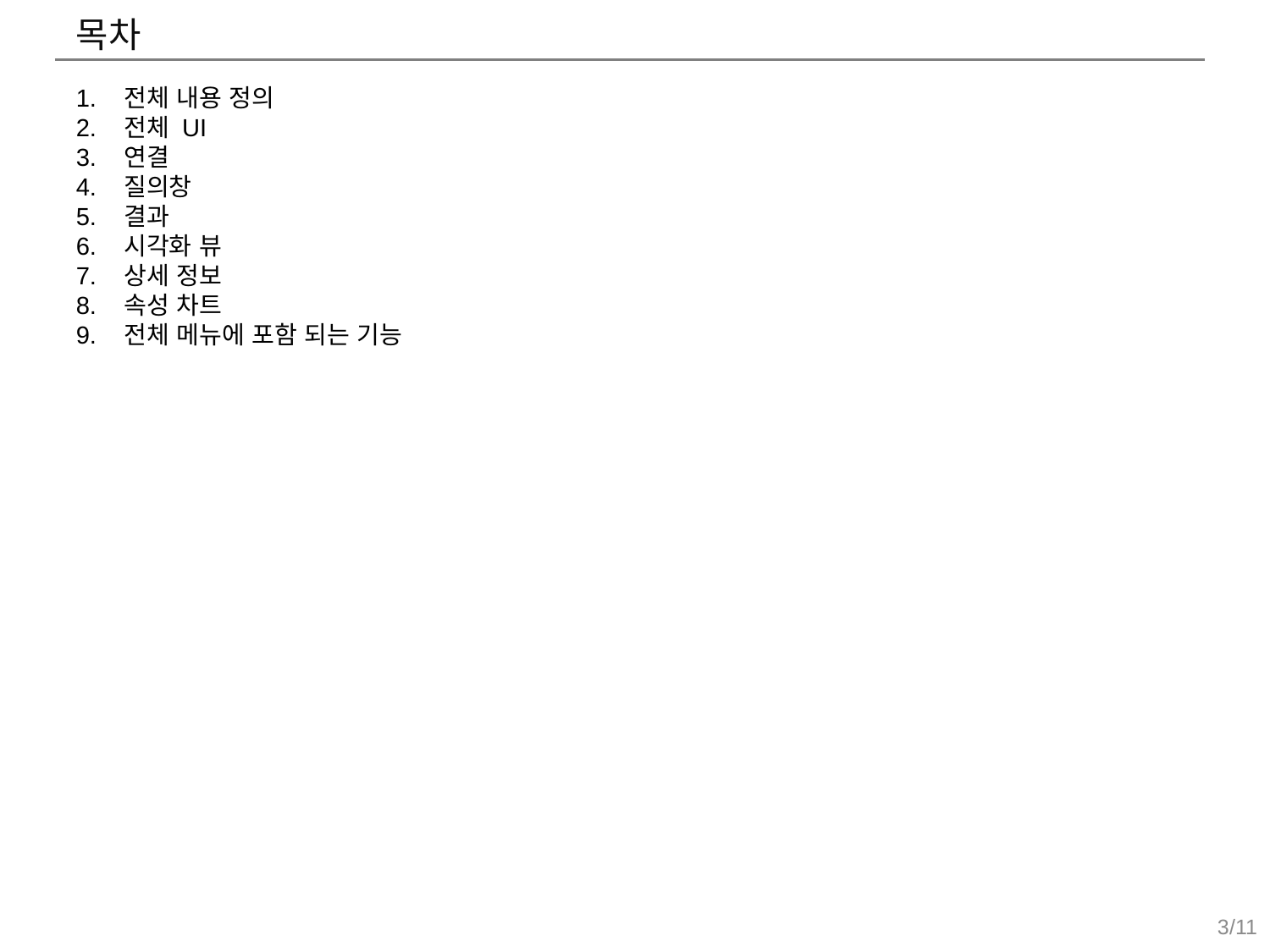

# 목차
전체 내용 정의
전체 UI
연결
질의창
결과
시각화 뷰
상세 정보
속성 차트
전체 메뉴에 포함 되는 기능
3/11